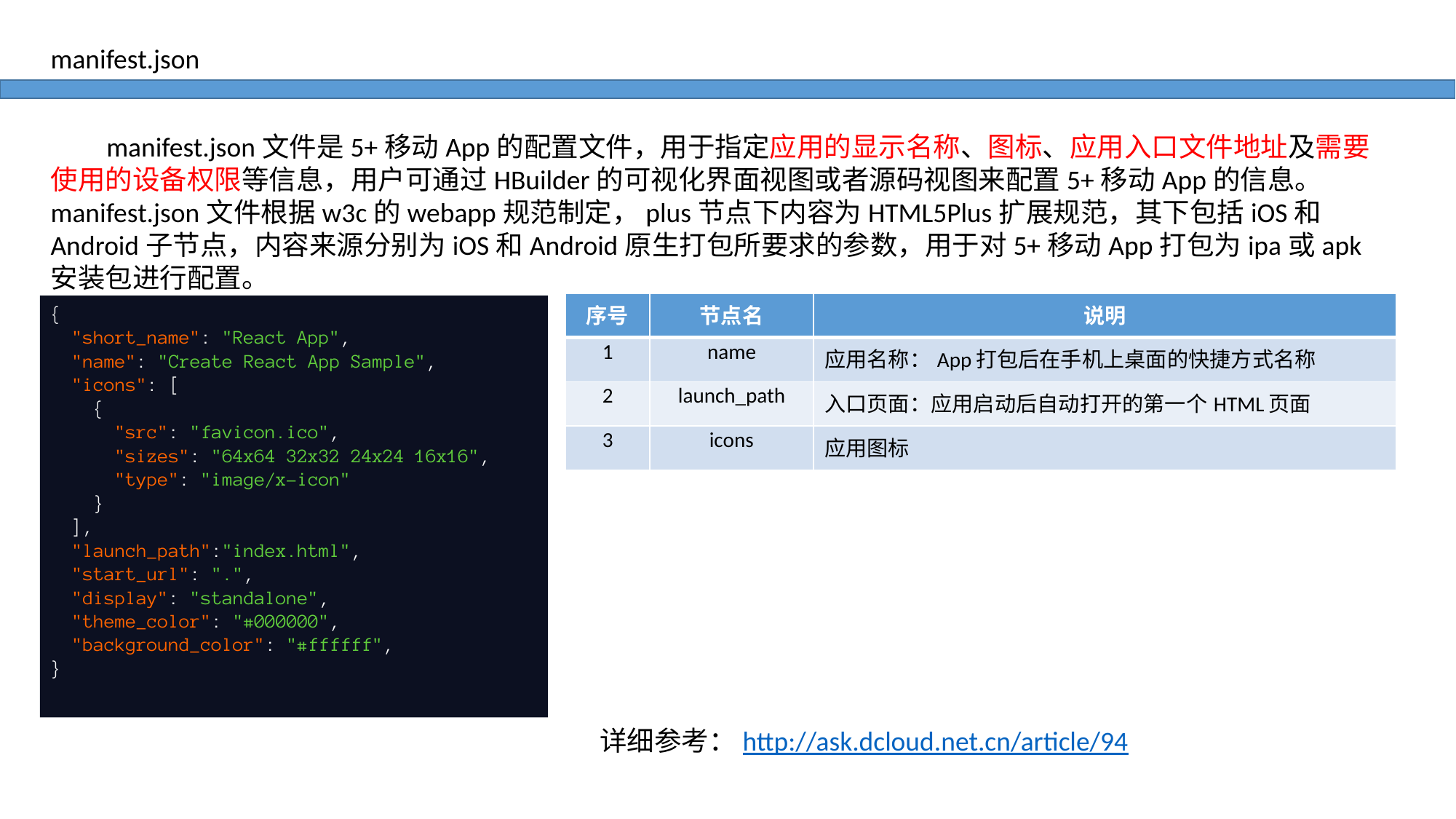

manifest.json

         manifest.json文件是5+移动App的配置文件，用于指定应用的显示名称、图标、应用入口文件地址及需要使用的设备权限等信息，用户可通过HBuilder的可视化界面视图或者源码视图来配置5+移动App的信息。 manifest.json文件根据w3c的webapp规范制定，plus节点下内容为HTML5Plus扩展规范，其下包括iOS和Android子节点，内容来源分别为iOS和Android原生打包所要求的参数，用于对5+移动App打包为ipa或apk安装包进行配置。
{
  "short_name": "React App",
  "name": "Create React App Sample",
  "icons": [
    {
      "src": "favicon.ico",
      "sizes": "64x64 32x32 24x24 16x16",
      "type": "image/x-icon"
    }
  ],
  "launch_path":"index.html",
  "start_url": ".",
  "display": "standalone",
  "theme_color": "#000000",
  "background_color": "#ffffff",
}
| 序号 | 节点名 | 说明 |
| --- | --- | --- |
| 1 | name | 应用名称：App打包后在手机上桌面的快捷方式名称 |
| 2 | launch\_path | 入口页面：应用启动后自动打开的第一个HTML页面 |
| 3 | icons | 应用图标 |
详细参考：http://ask.dcloud.net.cn/article/94